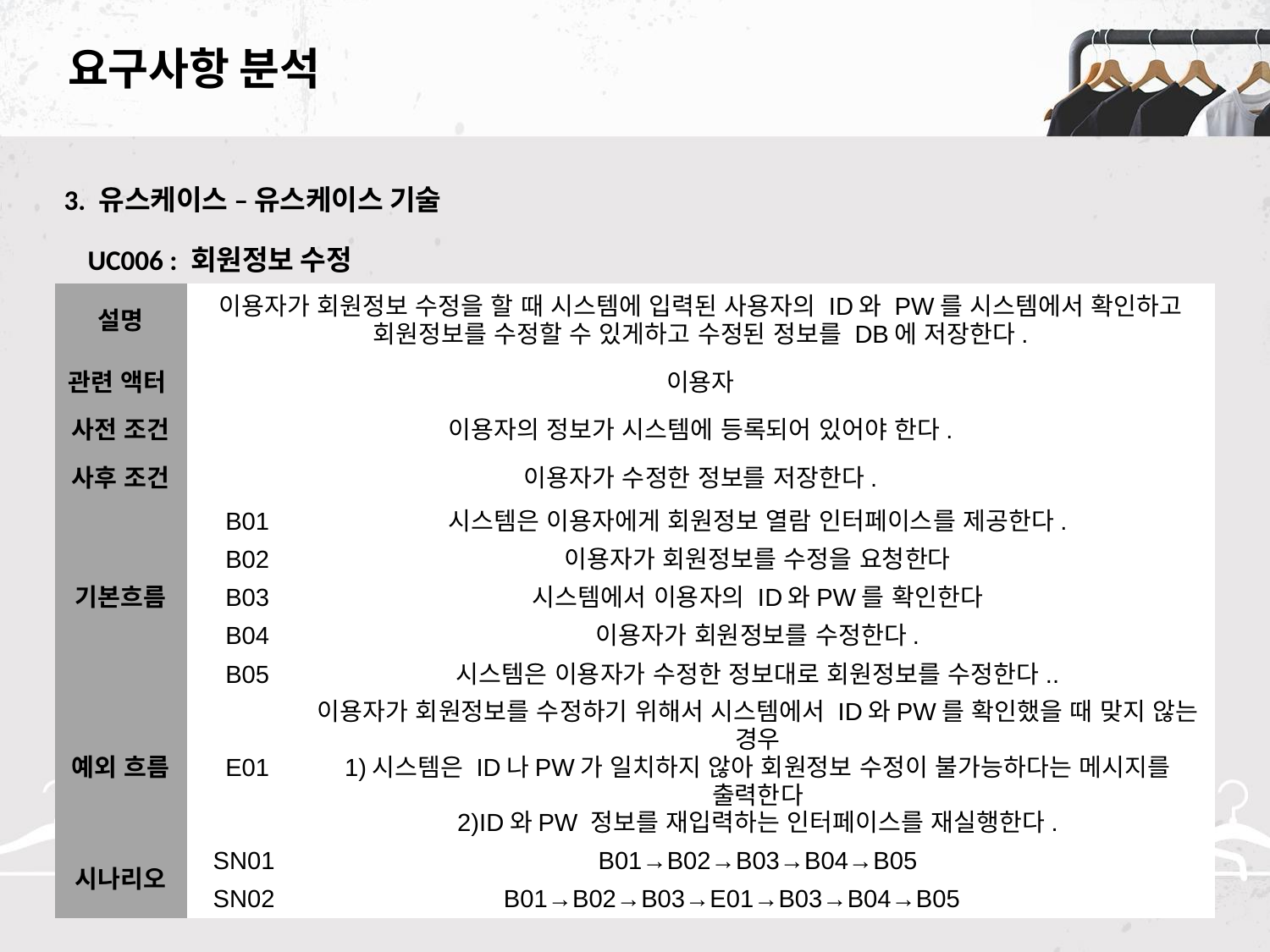

# 요구사항 분석
3. 유스케이스 – 유스케이스 기술
UC006 : 회원정보 수정
| 설명 | 이용자가 회원정보 수정을 할 때 시스템에 입력된 사용자의 ID와 PW를 시스템에서 확인하고 회원정보를 수정할 수 있게하고 수정된 정보를 DB에 저장한다. |  |
| --- | --- | --- |
| 관련 액터 | 이용자 |  |
| 사전 조건 | 이용자의 정보가 시스템에 등록되어 있어야 한다. |  |
| 사후 조건 | 이용자가 수정한 정보를 저장한다. |  |
| 기본흐름 | B01 | 시스템은 이용자에게 회원정보 열람 인터페이스를 제공한다. |
|  | B02 | 이용자가 회원정보를 수정을 요청한다 |
|  | B03 | 시스템에서 이용자의 ID와PW를 확인한다 |
|  | B04 | 이용자가 회원정보를 수정한다. |
|  | B05 | 시스템은 이용자가 수정한 정보대로 회원정보를 수정한다.. |
| 예외 흐름 | E01 | 이용자가 회원정보를 수정하기 위해서 시스템에서 ID와PW를 확인했을 때 맞지 않는 경우 1)시스템은 ID나PW가 일치하지 않아 회원정보 수정이 불가능하다는 메시지를 출력한다 2)ID와PW 정보를 재입력하는 인터페이스를 재실행한다. |
| 시나리오 | SN01 | B01→B02→B03→B04→B05 |
|  | SN02 | B01→B02→B03→E01→B03→B04→B05 |